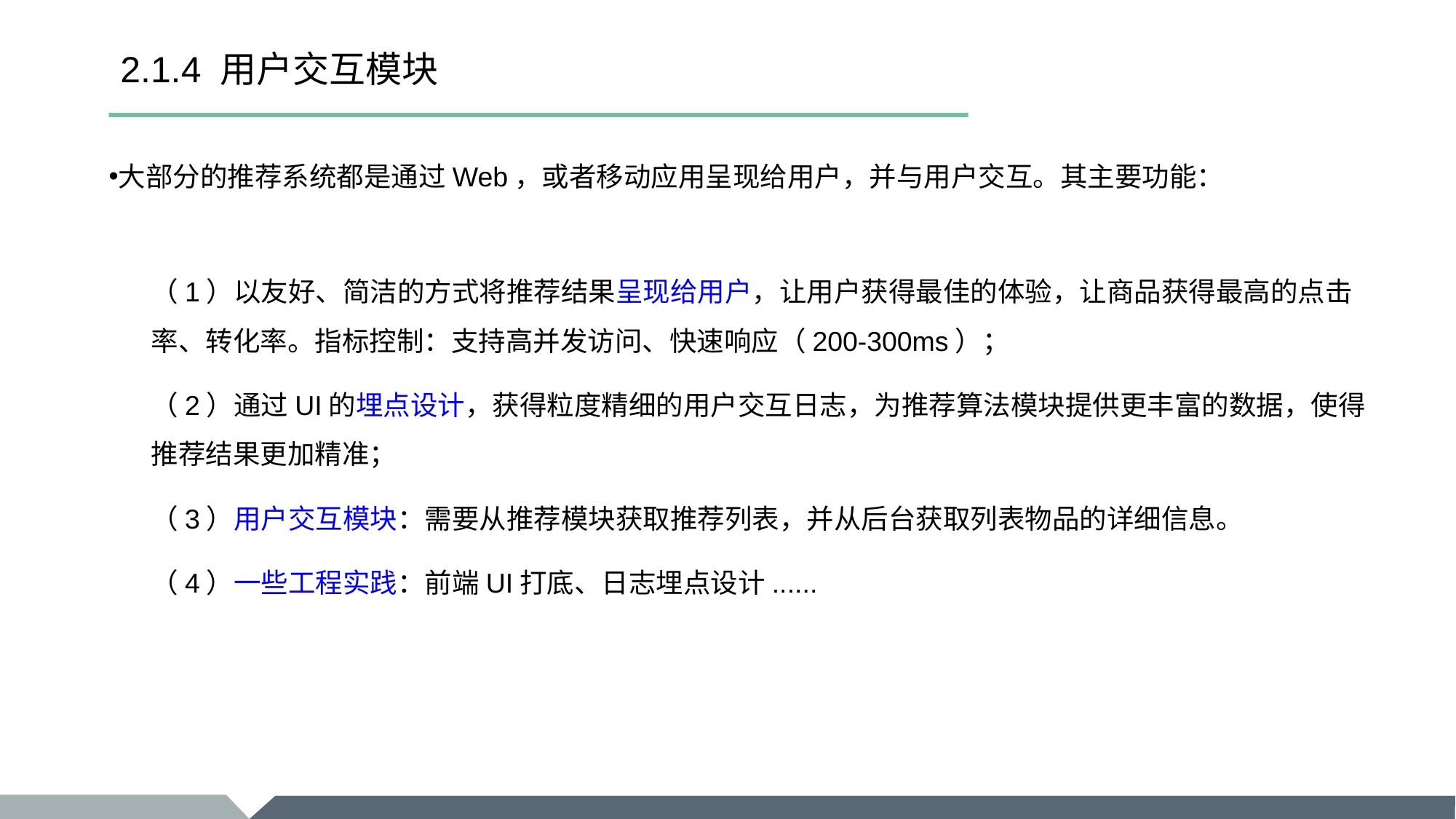

# 2.1.4 用户交互模块
大部分的推荐系统都是通过Web，或者移动应用呈现给用户，并与用户交互。其主要功能：

（1）以友好、简洁的方式将推荐结果呈现给用户，让用户获得最佳的体验，让商品获得最高的点击率、转化率。指标控制：支持高并发访问、快速响应（200-300ms）；
（2）通过UI的埋点设计，获得粒度精细的用户交互日志，为推荐算法模块提供更丰富的数据，使得推荐结果更加精准；
（3）用户交互模块：需要从推荐模块获取推荐列表，并从后台获取列表物品的详细信息。
（4）一些工程实践：前端UI打底、日志埋点设计......